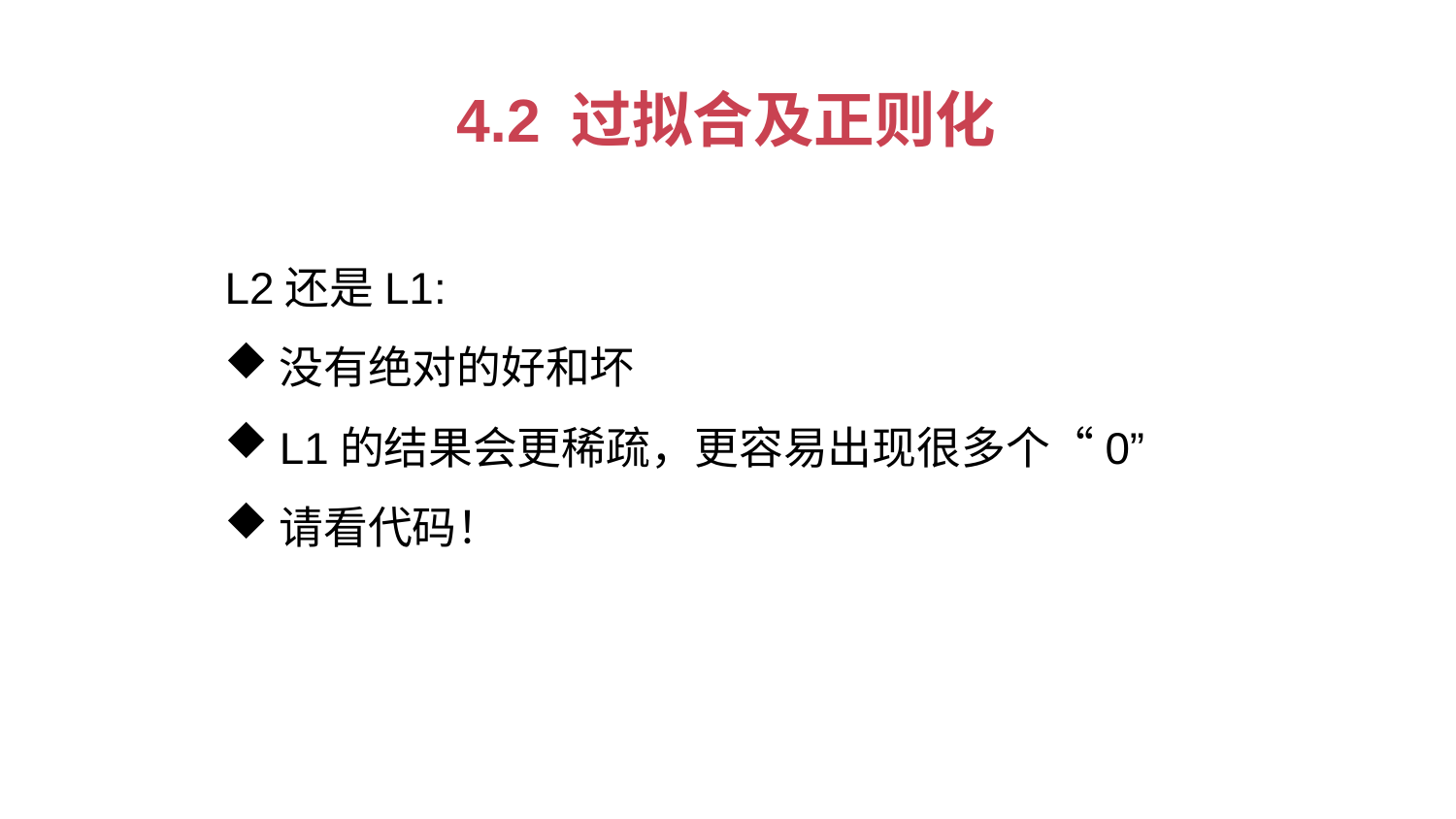

4.2 过拟合及正则化
L2还是L1:
没有绝对的好和坏
L1的结果会更稀疏，更容易出现很多个“0”
请看代码！